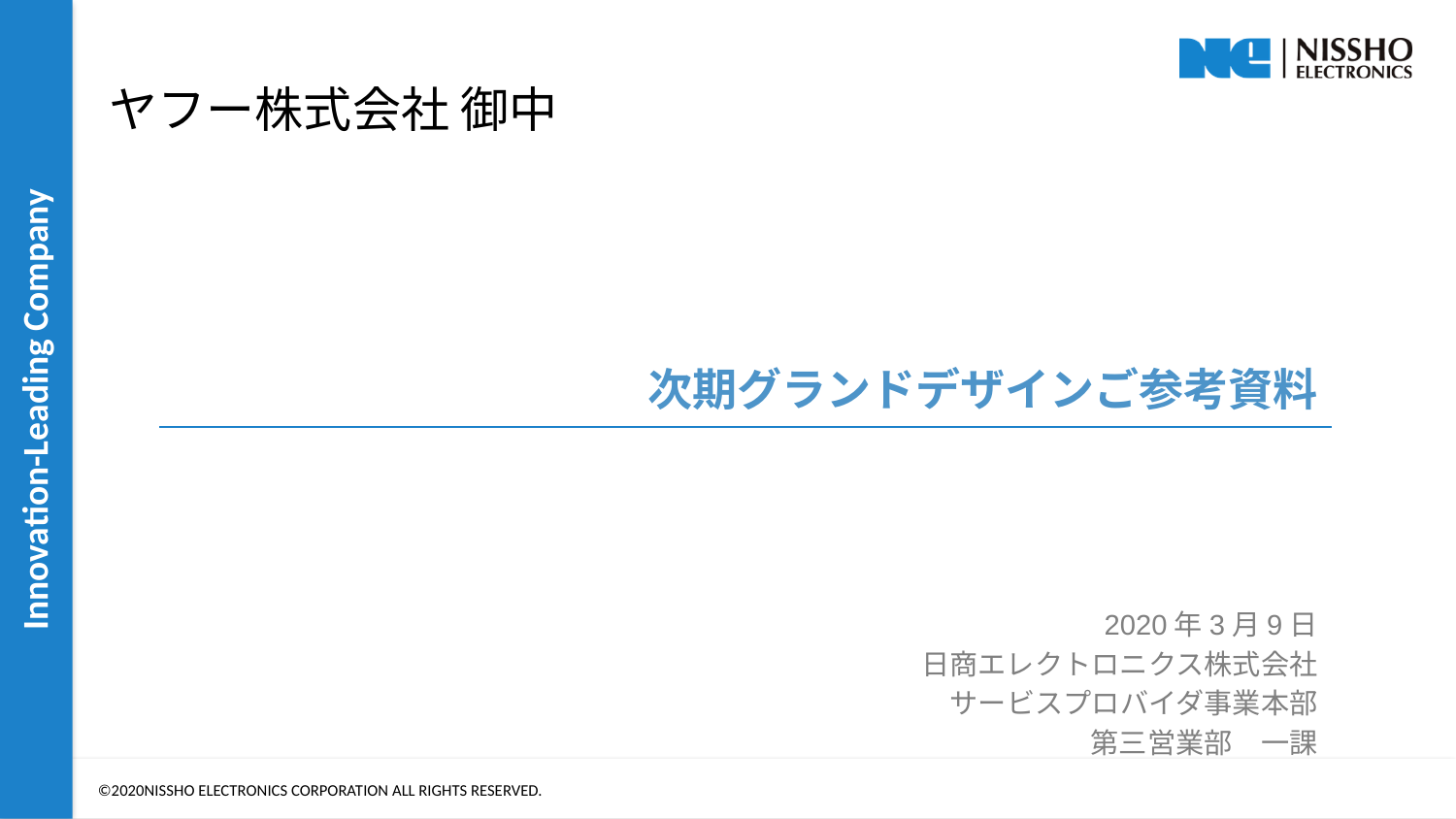

ヤフー株式会社 御中
# 次期グランドデザインご参考資料
2020年3月9日
日商エレクトロニクス株式会社
サービスプロバイダ事業本部
第三営業部　一課
©2020NISSHO ELECTRONICS CORPORATION ALL RIGHTS RESERVED.